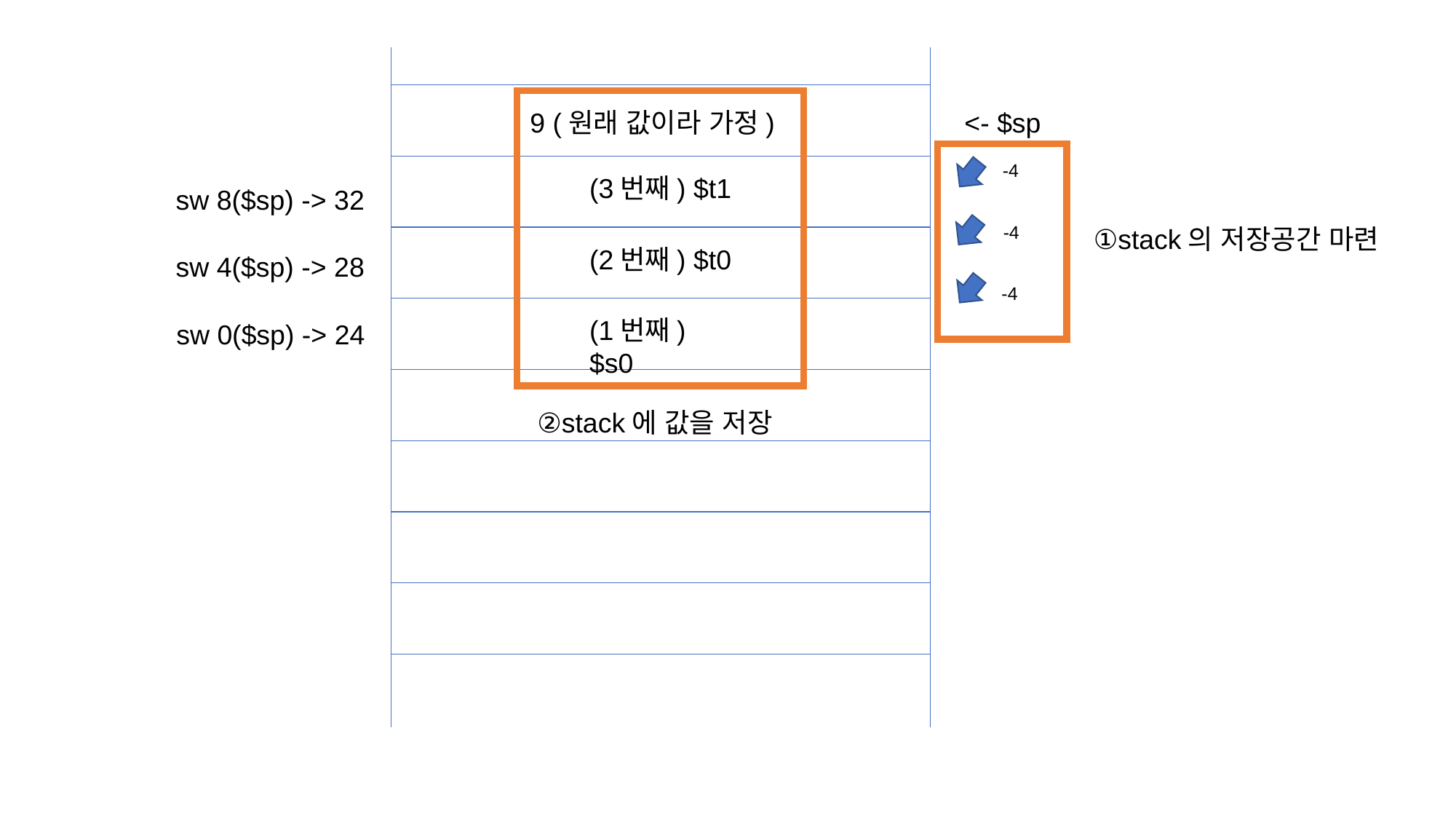

9 (원래 값이라 가정)
<- $sp

-4

(3번째) $t1
sw 8($sp) -> 32
-4

①stack의 저장공간 마련
(2번째) $t0
sw 4($sp) -> 28

-4
(1번째) $s0
sw 0($sp) -> 24
②stack에 값을 저장